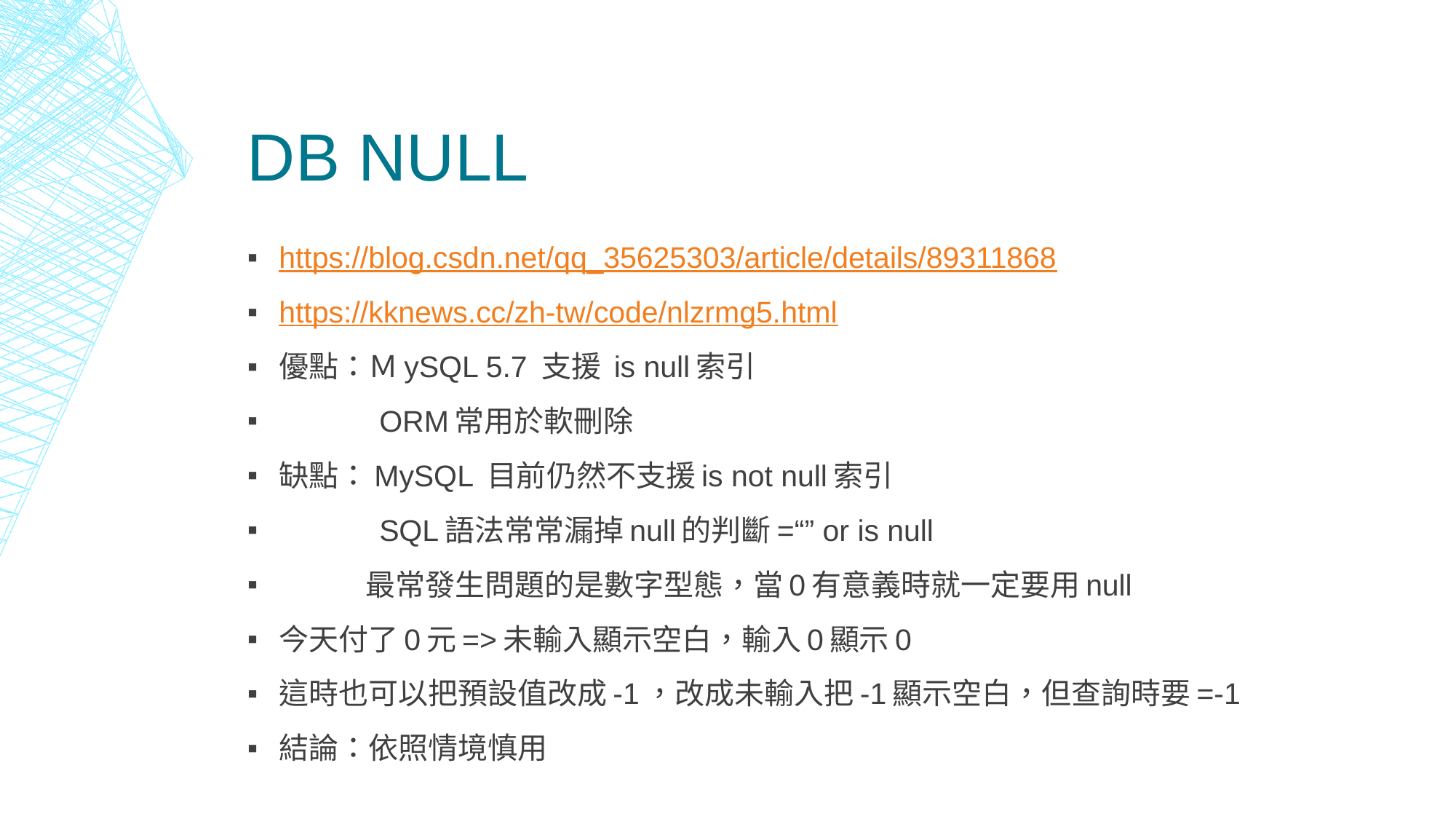

# DB NULL
https://blog.csdn.net/qq_35625303/article/details/89311868
https://kknews.cc/zh-tw/code/nlzrmg5.html
優點：ＭySQL 5.7 支援 is null索引
            ORM常用於軟刪除
缺點：MySQL 目前仍然不支援is not null索引
            SQL語法常常漏掉null的判斷=“” or is null
            最常發生問題的是數字型態，當0有意義時就一定要用null
今天付了0元=>未輸入顯示空白，輸入0顯示0
這時也可以把預設值改成-1，改成未輸入把-1顯示空白，但查詢時要=-1
結論：依照情境慎用